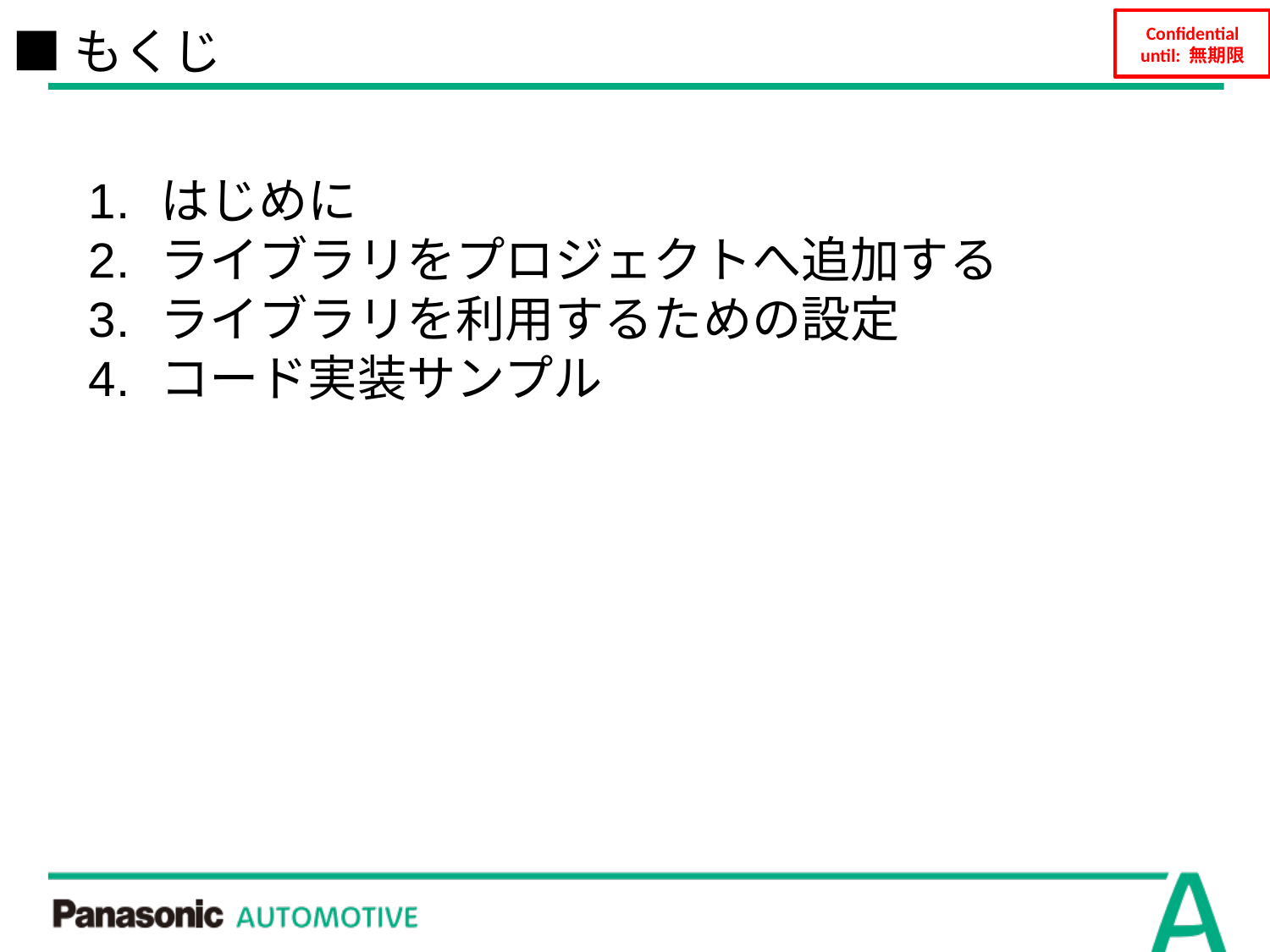

■もくじ
はじめに
ライブラリをプロジェクトへ追加する
ライブラリを利用するための設定
コード実装サンプル